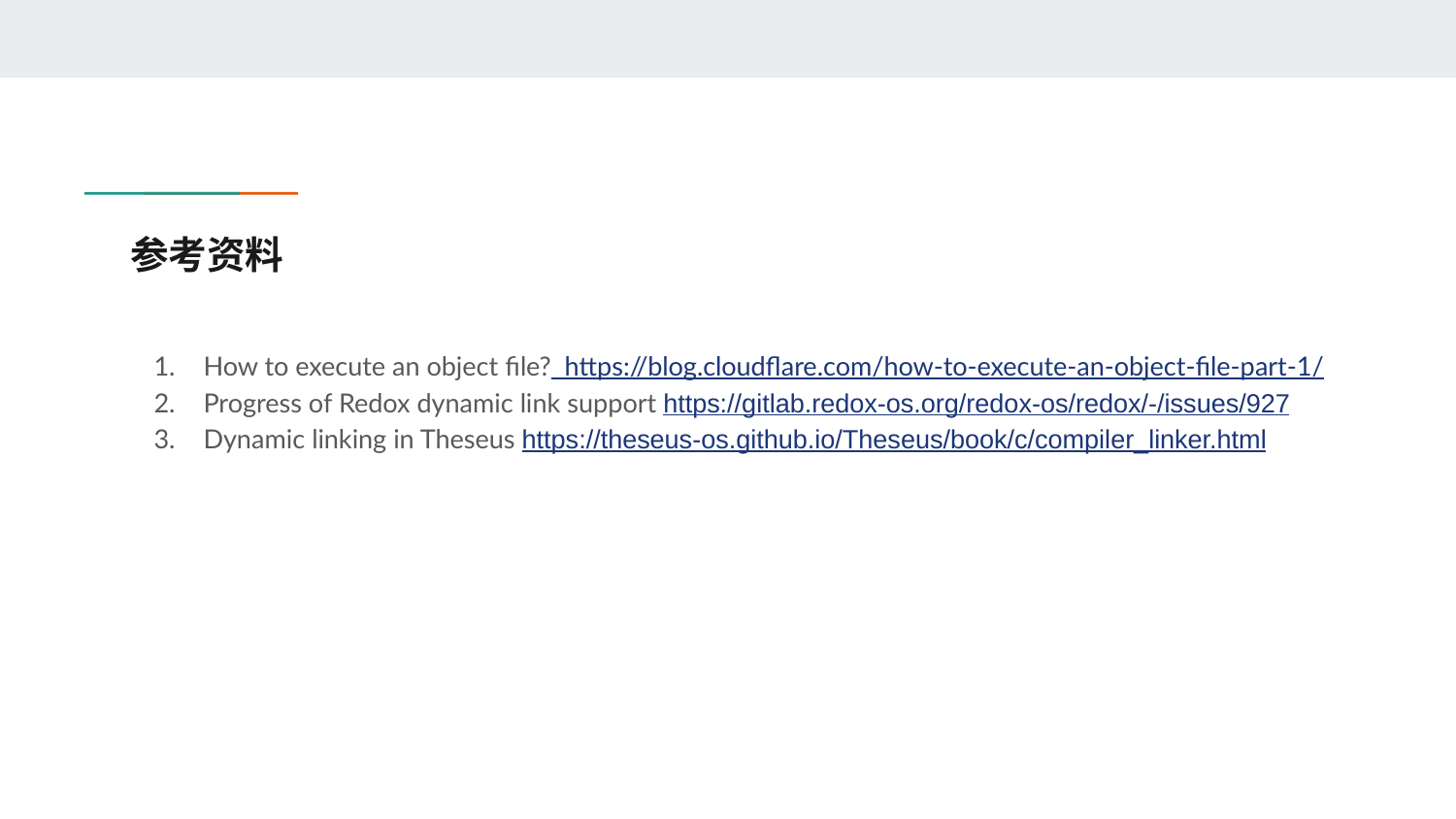

# 参考资料
How to execute an object file?  https://blog.cloudflare.com/how-to-execute-an-object-file-part-1/
Progress of Redox dynamic link support https://gitlab.redox-os.org/redox-os/redox/-/issues/927
Dynamic linking in Theseus https://theseus-os.github.io/Theseus/book/c/compiler_linker.html